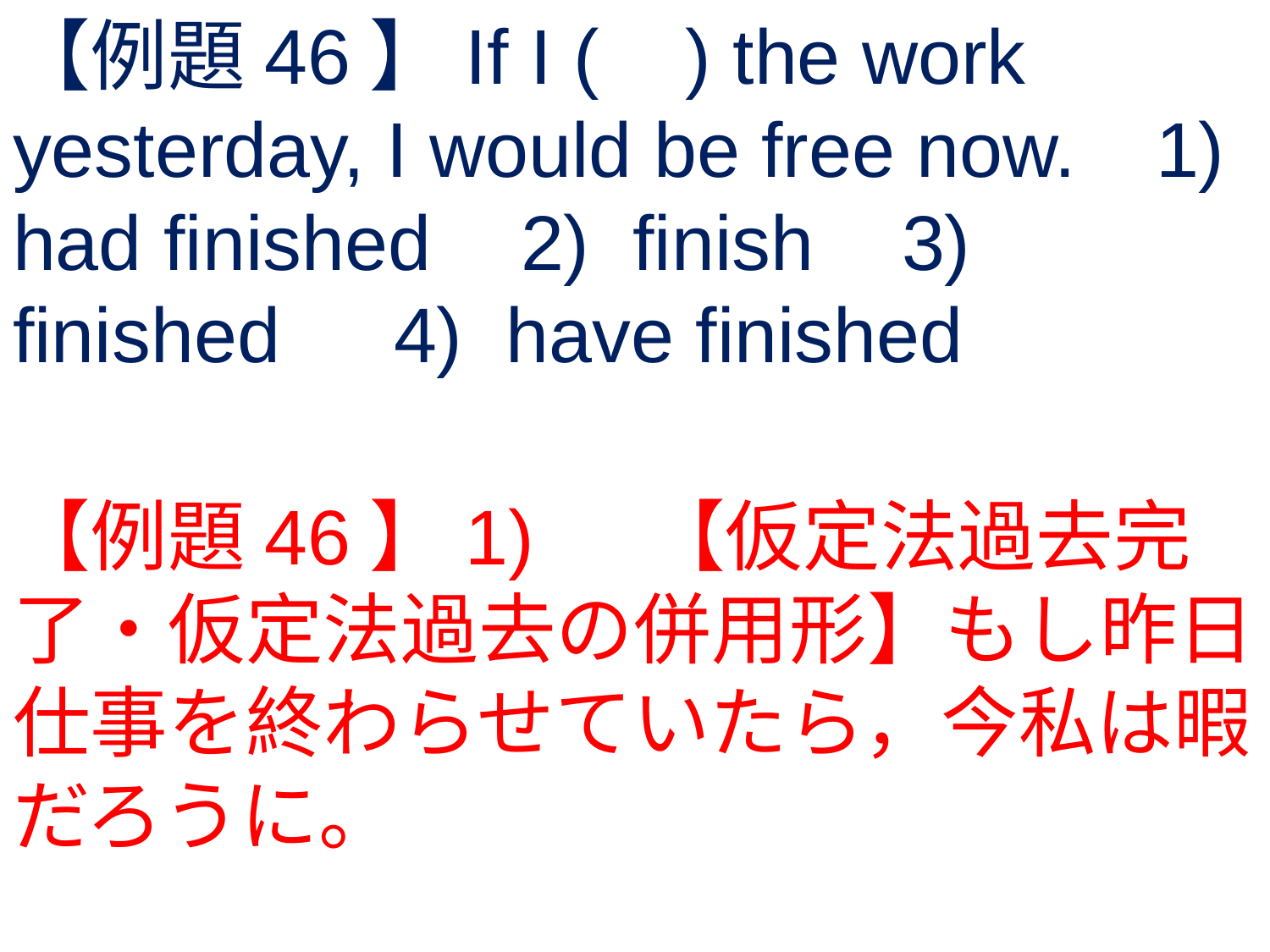

# 【例題46】If I (    ) the work yesterday, I would be free now.	1) had finished	2)  finish	3)  finished	4)  have finished
【例題46】1) 	【仮定法過去完了・仮定法過去の併用形】もし昨日仕事を終わらせていたら，今私は暇だろうに。